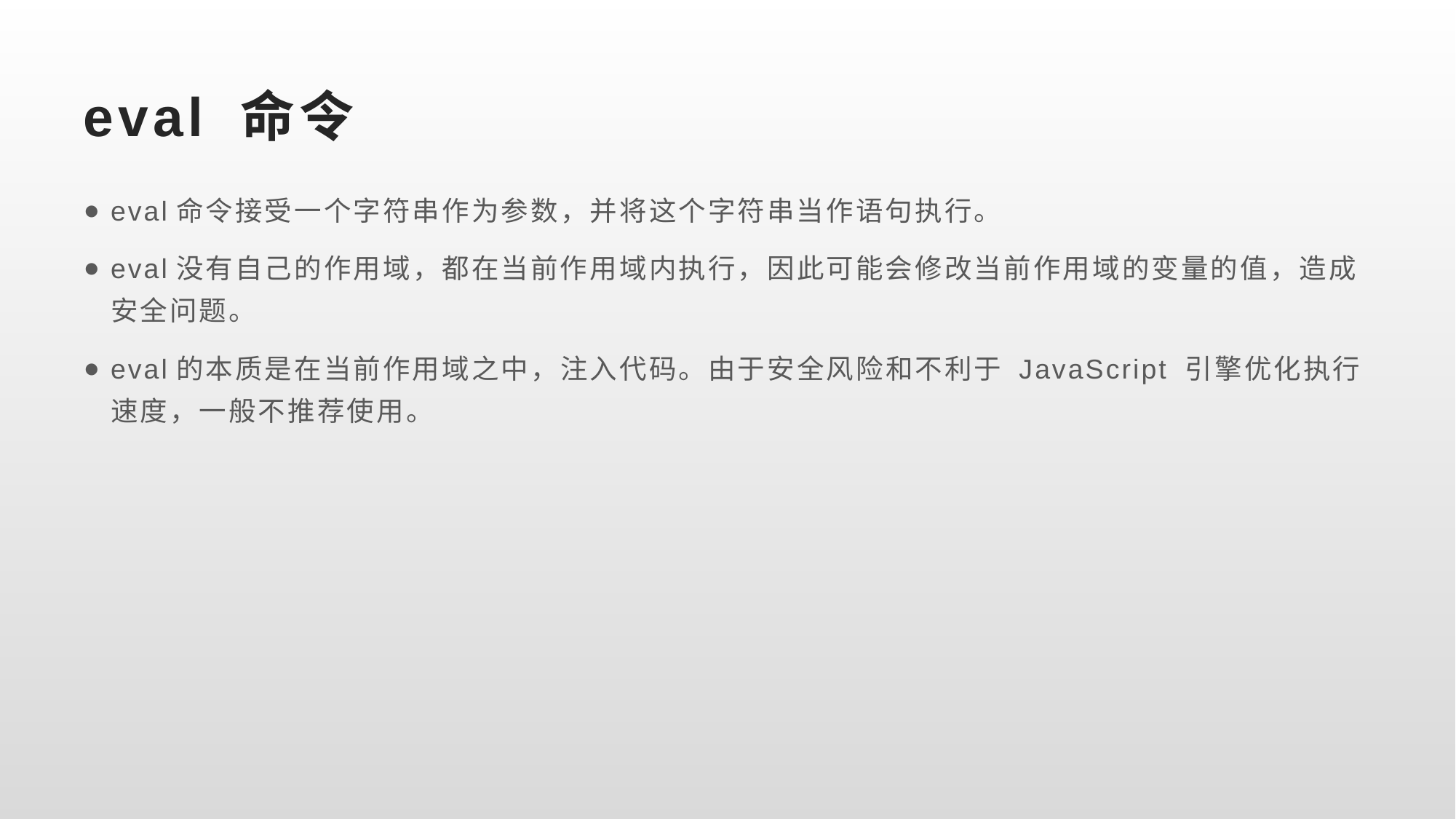

# eval 命令
eval命令接受一个字符串作为参数，并将这个字符串当作语句执行。
eval没有自己的作用域，都在当前作用域内执行，因此可能会修改当前作用域的变量的值，造成安全问题。
eval的本质是在当前作用域之中，注入代码。由于安全风险和不利于 JavaScript 引擎优化执行速度，一般不推荐使用。